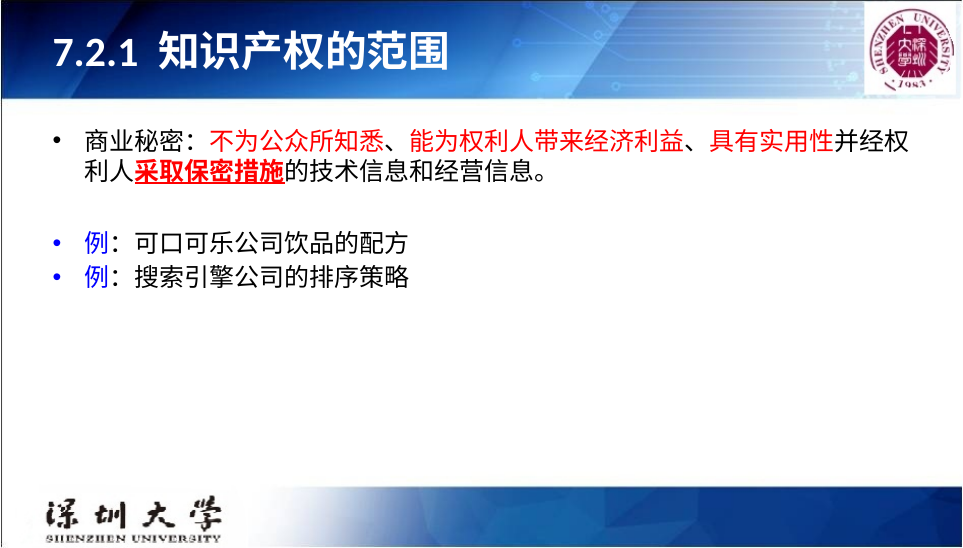

# 7.2.1 知识产权的范围
商业秘密：不为公众所知悉、能为权利人带来经济利益、具有实用性并经权利人采取保密措施的技术信息和经营信息。

例：可口可乐公司饮品的配方
例：搜索引擎公司的排序策略
265